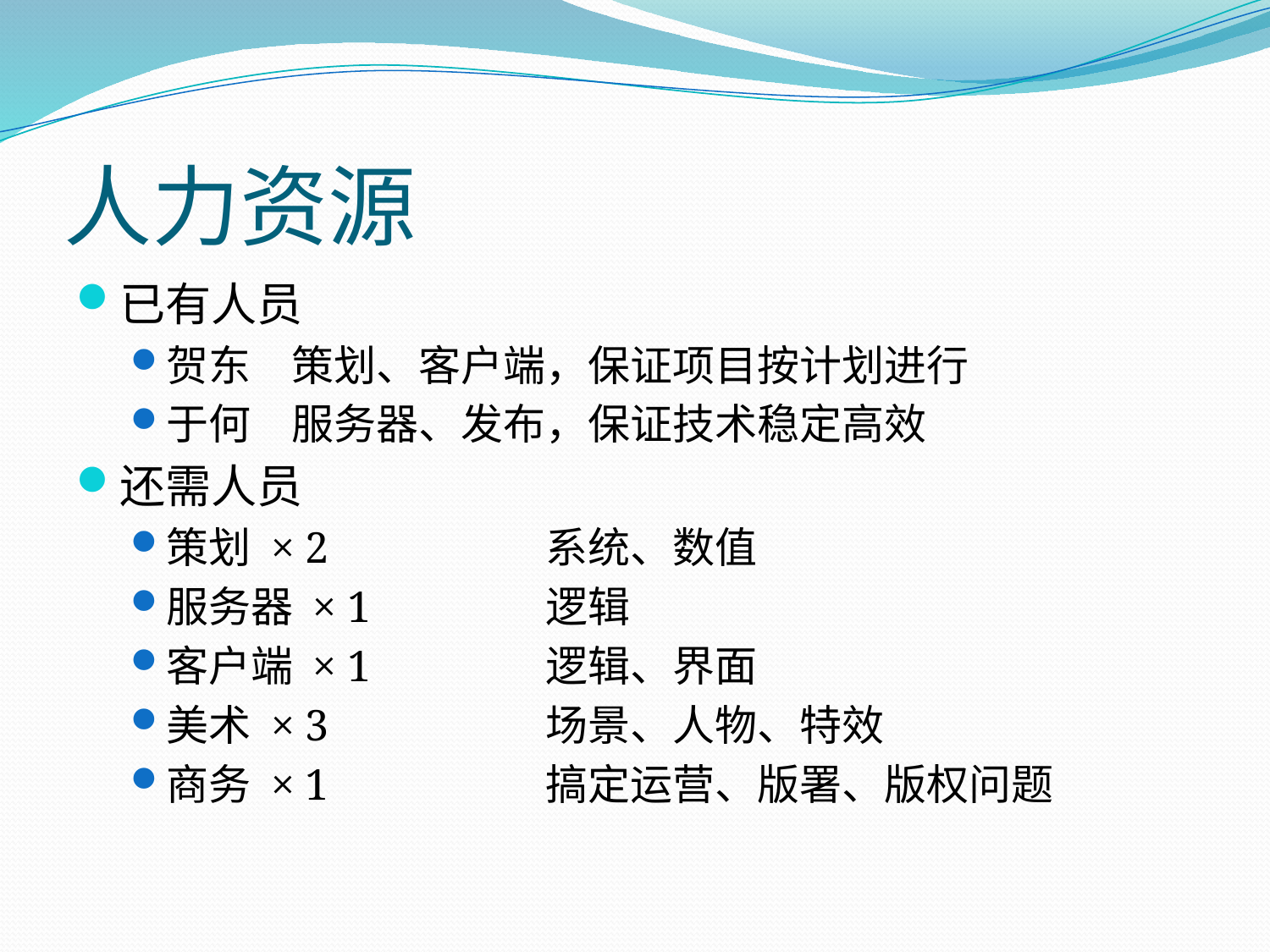

# 人力资源
已有人员
贺东	策划、客户端，保证项目按计划进行
于何	服务器、发布，保证技术稳定高效
还需人员
策划 × 2		系统、数值
服务器 × 1		逻辑
客户端 × 1		逻辑、界面
美术 × 3		场景、人物、特效
商务 × 1		搞定运营、版署、版权问题